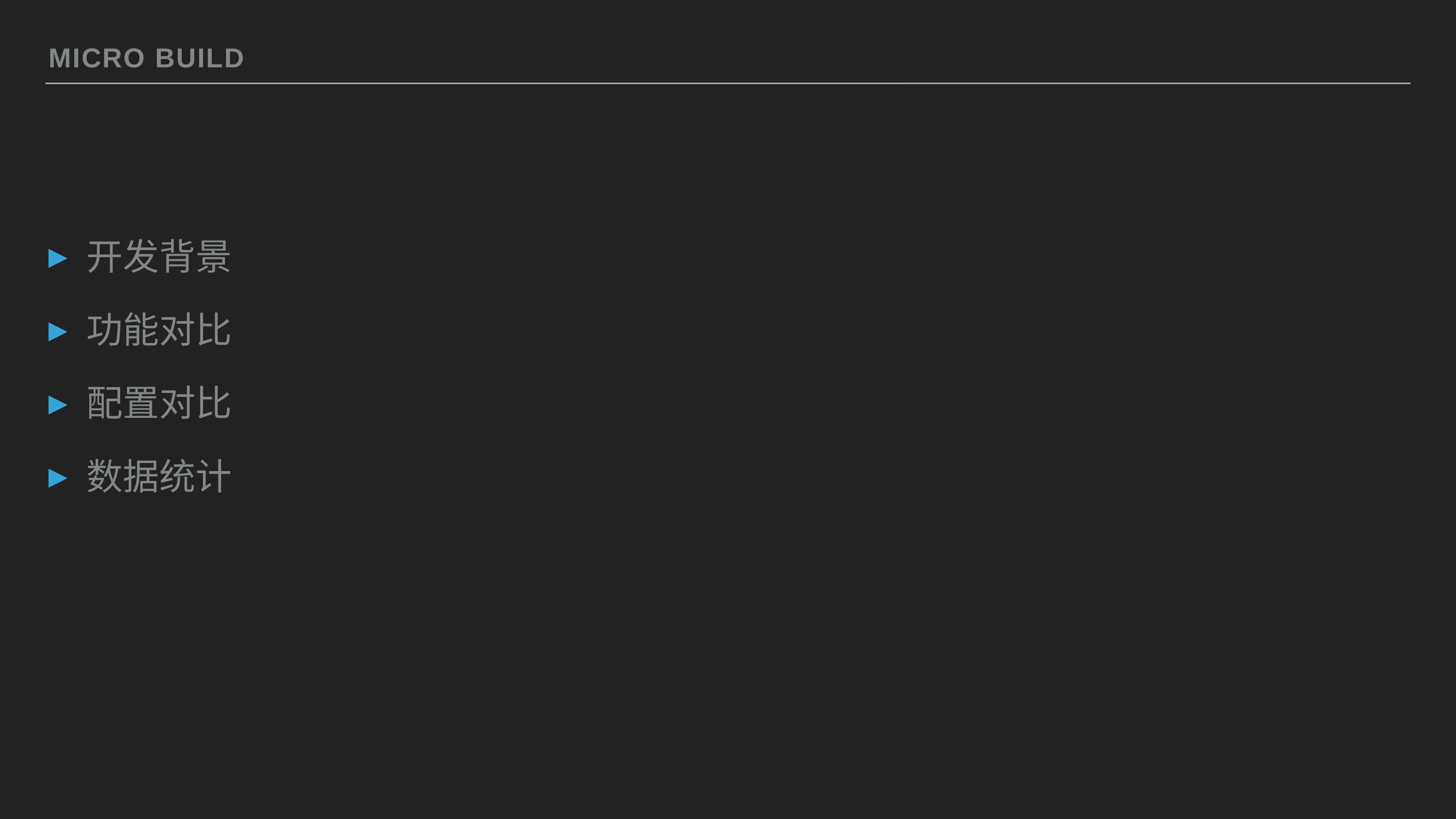

Micro build
#
开发背景
功能对比
配置对比
数据统计